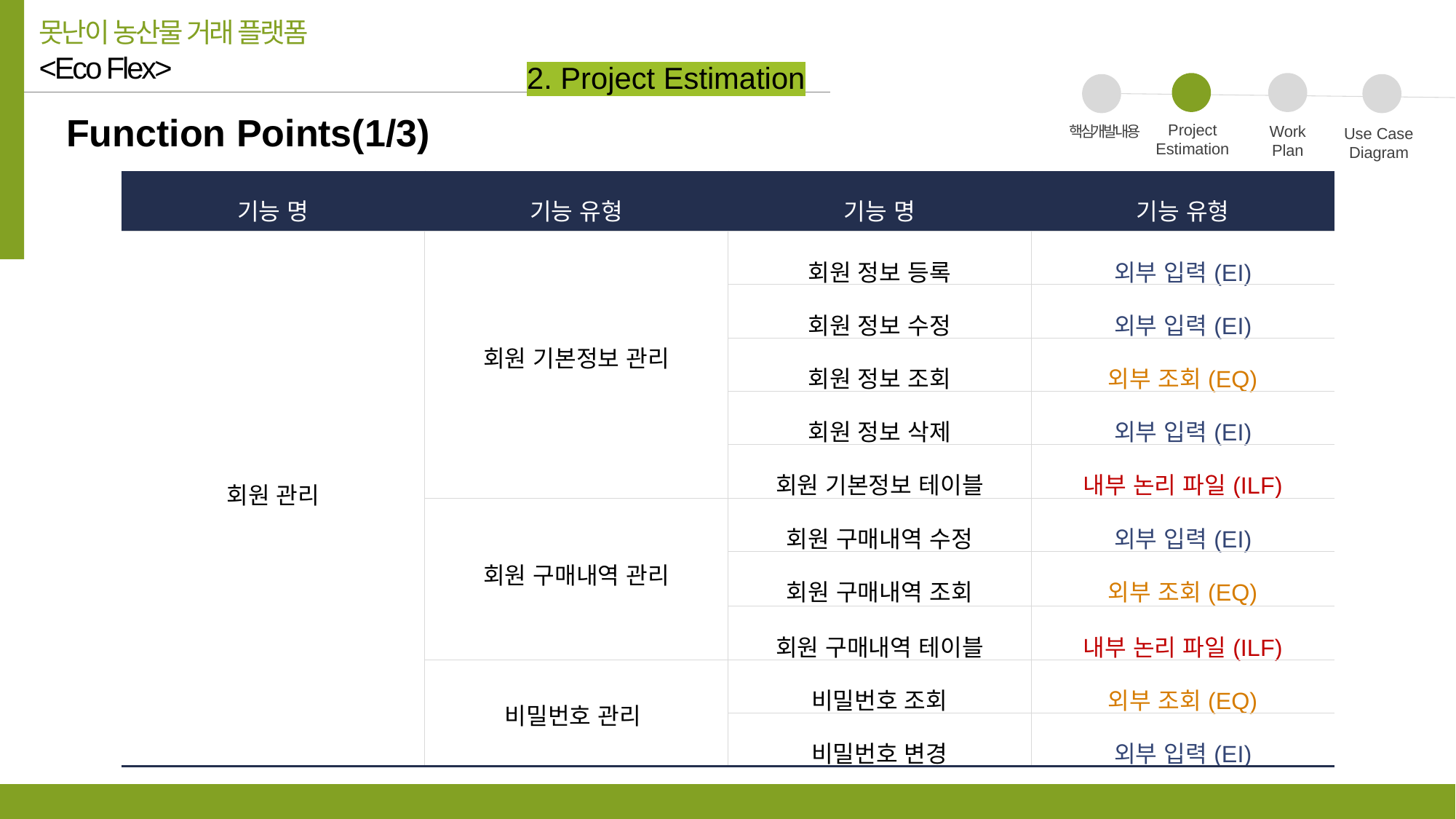

못난이 농산물 거래 플랫폼
<Eco Flex>
2. Project Estimation

02

04
03
01
Function Points(1/3)
Project
Estimation
Work
Plan
핵심개발내용
Use Case
Diagram
| 기능 명 | 기능 유형 | 기능 명 | 기능 유형 |
| --- | --- | --- | --- |
| 회원 관리 | 회원 기본정보 관리 | 회원 정보 등록 | 외부 입력(EI) |
|  |  | 회원 정보 수정 | 외부 입력(EI) |
|  |  | 회원 정보 조회 | 외부 조회(EQ) |
|  |  | 회원 정보 삭제 | 외부 입력(EI) |
|  |  | 회원 기본정보 테이블 | 내부 논리 파일(ILF) |
|  | 회원 구매내역 관리 | 회원 구매내역 수정 | 외부 입력(EI) |
|  |  | 회원 구매내역 조회 | 외부 조회(EQ) |
|  |  | 회원 구매내역 테이블 | 내부 논리 파일(ILF) |
|  | 비밀번호 관리 | 비밀번호 조회 | 외부 조회(EQ) |
|  |  | 비밀번호 변경 | 외부 입력(EI) |